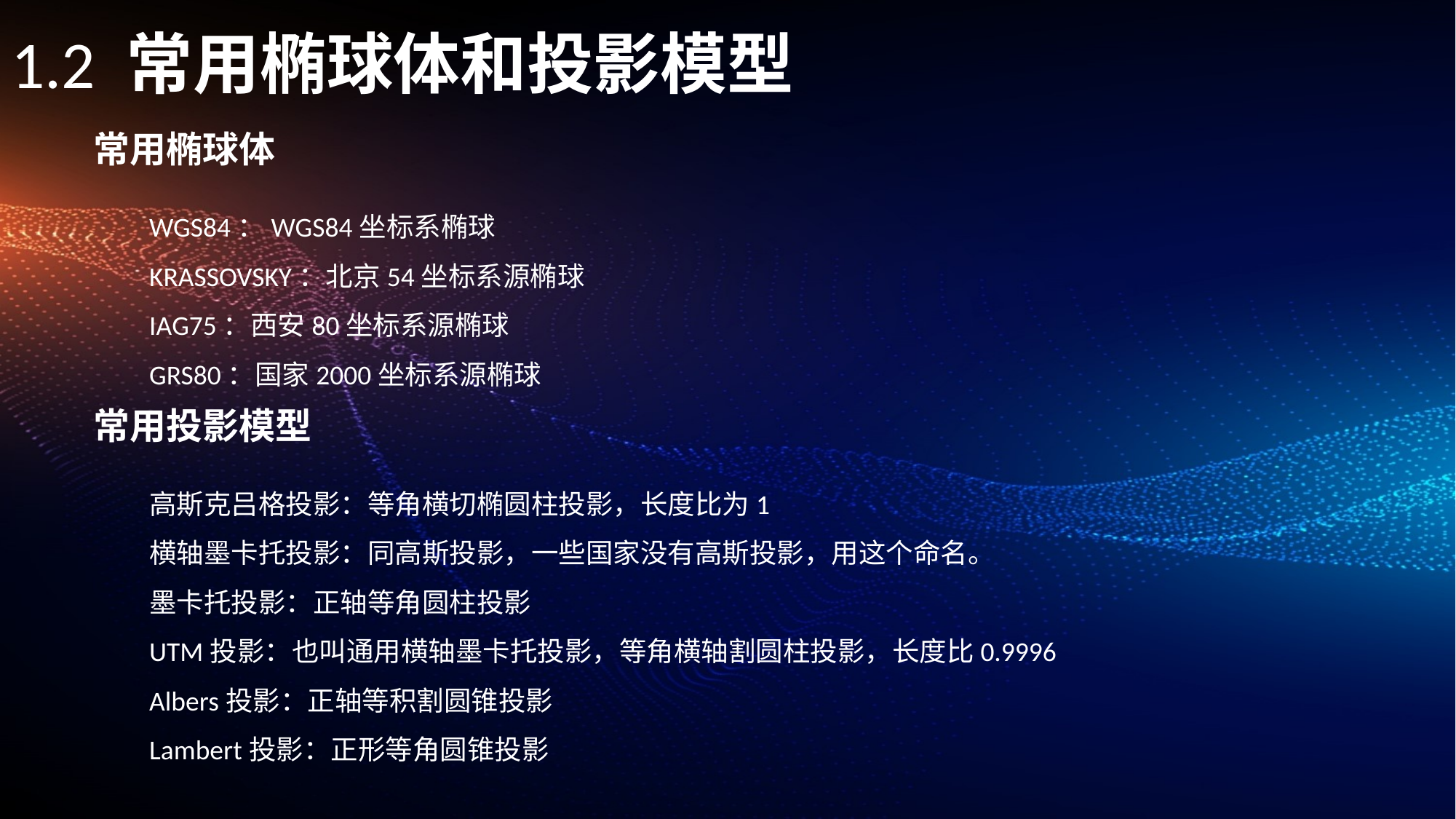

# 1.2 常用椭球体和投影模型
常用椭球体
WGS84：WGS84坐标系椭球
KRASSOVSKY：北京54坐标系源椭球
IAG75：西安80坐标系源椭球
GRS80：国家2000坐标系源椭球
常用投影模型
高斯克吕格投影：等角横切椭圆柱投影，长度比为1
横轴墨卡托投影：同高斯投影，一些国家没有高斯投影，用这个命名。
墨卡托投影：正轴等角圆柱投影
UTM投影：也叫通用横轴墨卡托投影，等角横轴割圆柱投影，长度比0.9996
Albers投影：正轴等积割圆锥投影
Lambert投影：正形等角圆锥投影